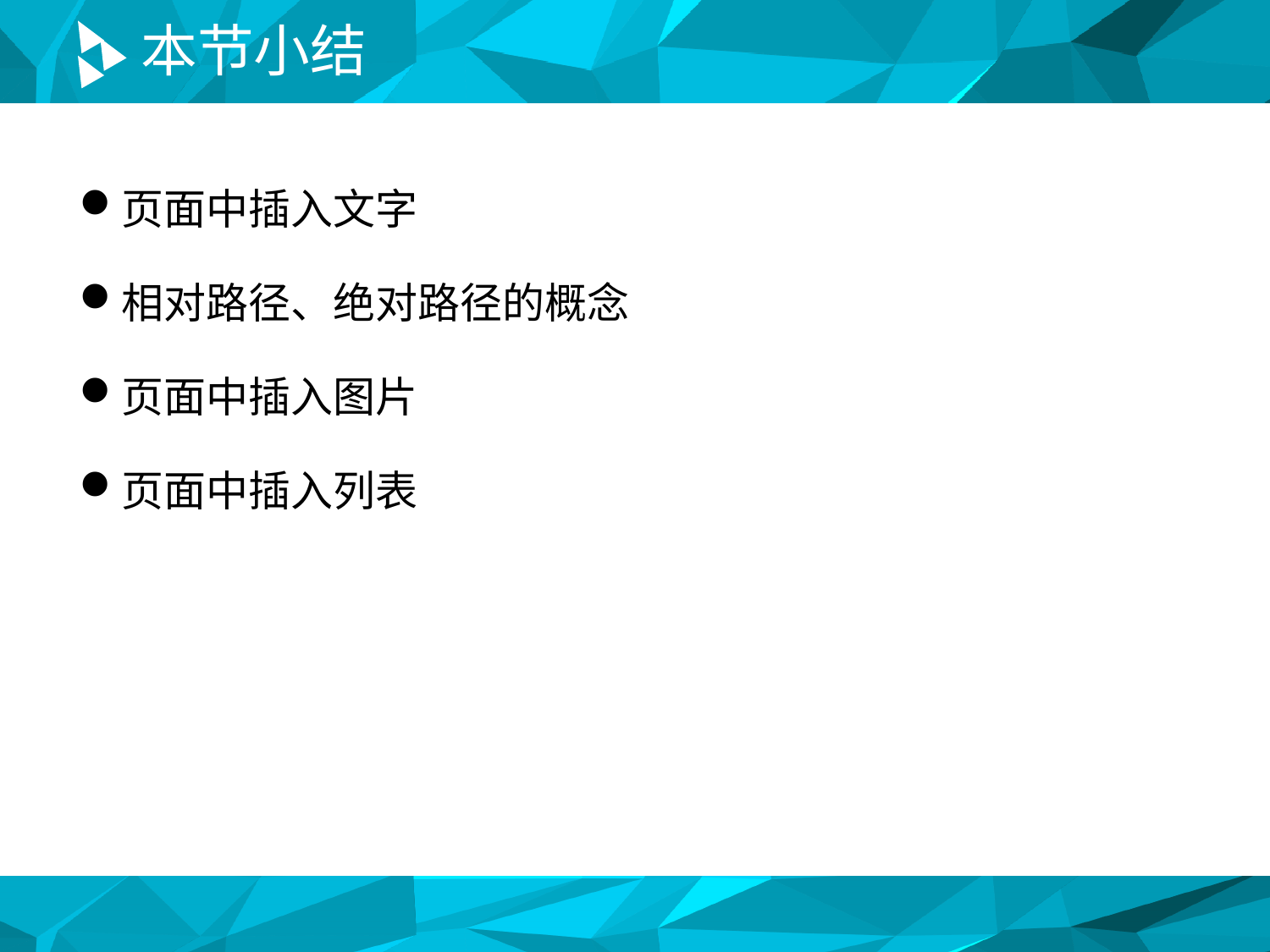

# 本节小结
页面中插入文字
相对路径、绝对路径的概念
页面中插入图片
页面中插入列表